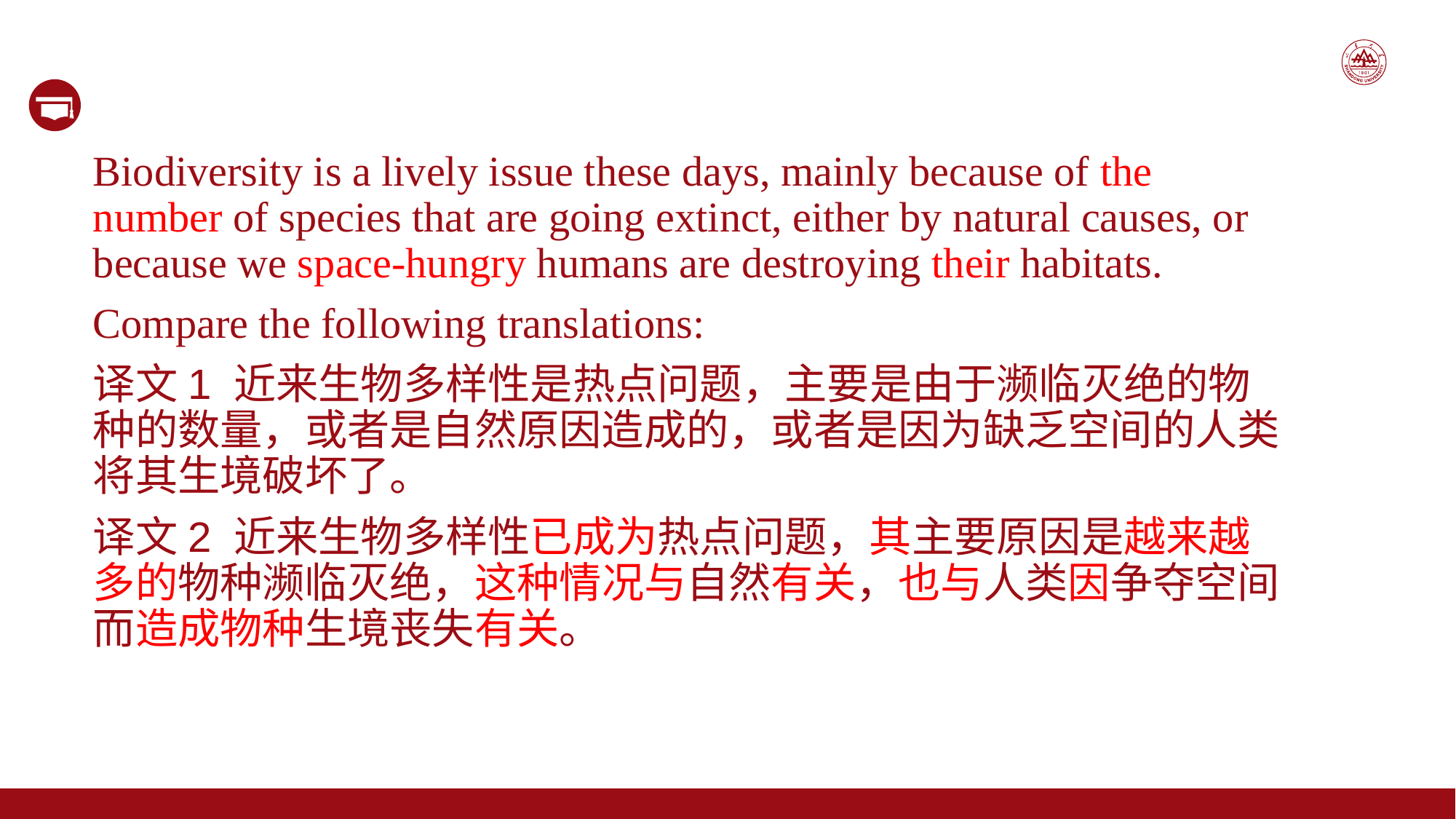

Biodiversity is a lively issue these days, mainly because of the number of species that are going extinct, either by natural causes, or because we space-hungry humans are destroying their habitats.
Compare the following translations:
译文1 近来生物多样性是热点问题，主要是由于濒临灭绝的物种的数量，或者是自然原因造成的，或者是因为缺乏空间的人类将其生境破坏了。
译文2 近来生物多样性已成为热点问题，其主要原因是越来越多的物种濒临灭绝，这种情况与自然有关，也与人类因争夺空间而造成物种生境丧失有关。